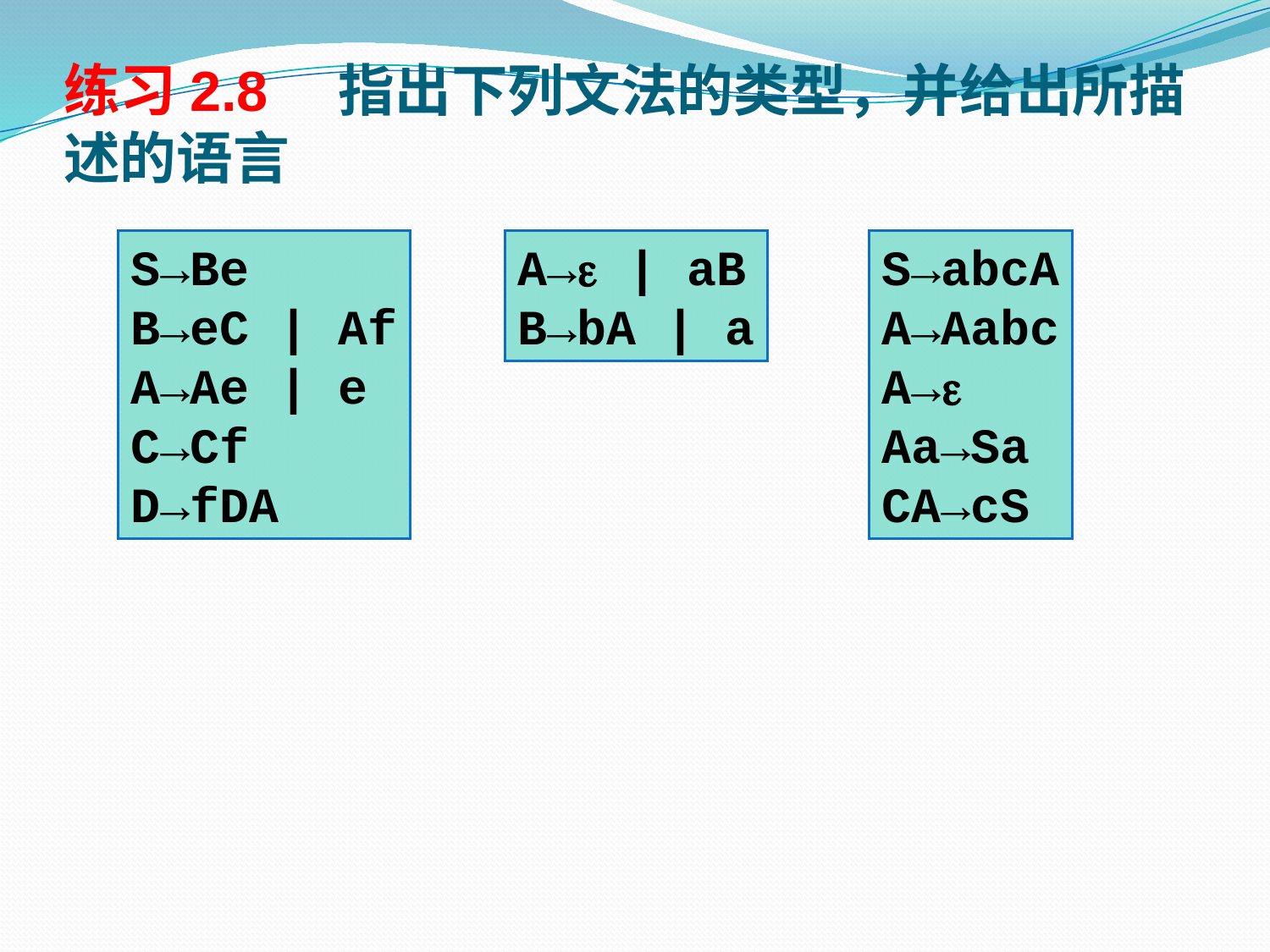

# 练习2.8　指出下列文法的类型，并给出所描述的语言
S→Be
B→eC | Af
A→Ae | e
C→Cf
D→fDA
A→ε | aB
B→bA | a
S→abcA
A→Aabc
A→ε
Aa→Sa
CA→cS